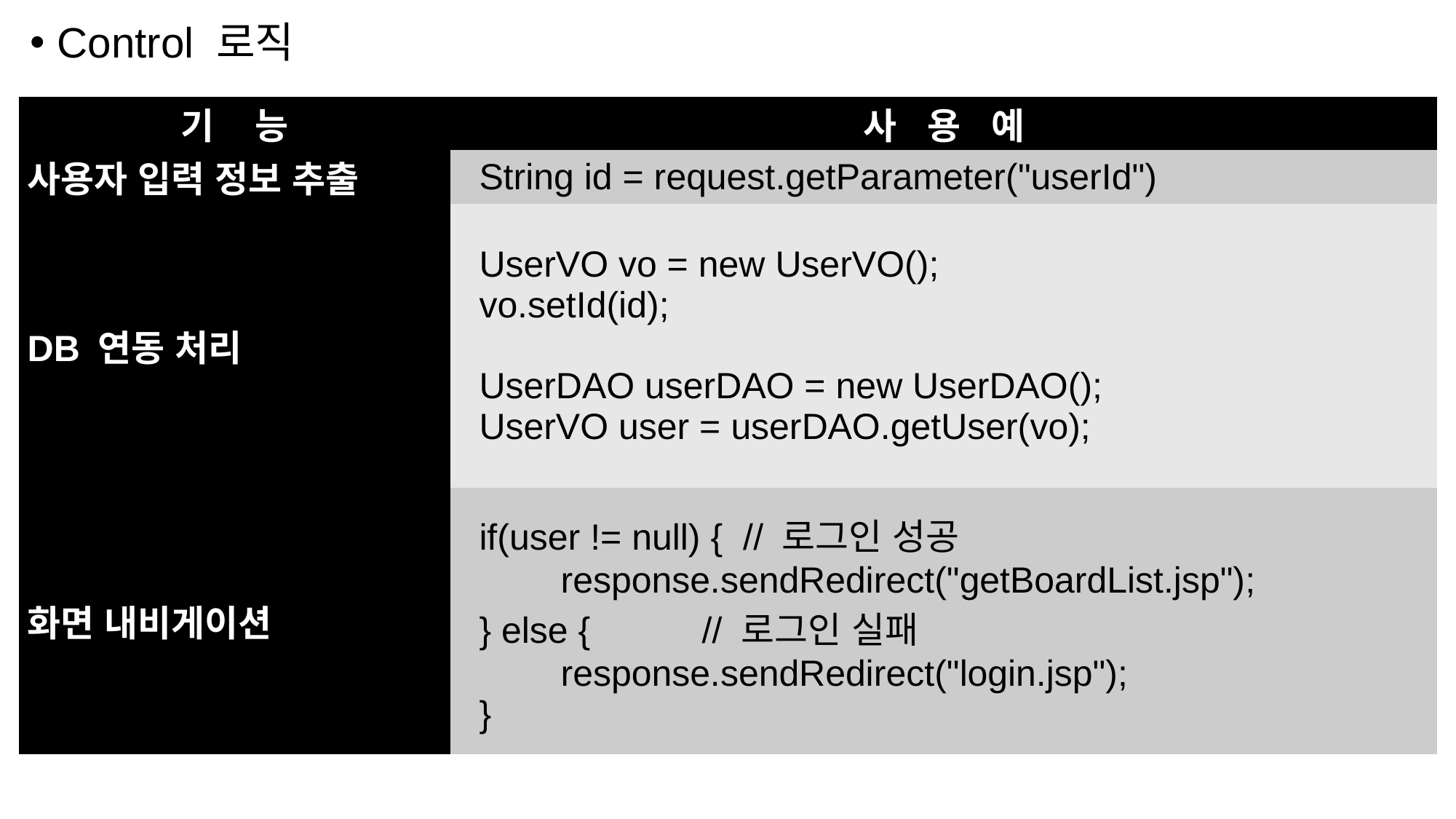

Control 로직
| 기 능 | 사 용 예 |
| --- | --- |
| 사용자 입력 정보 추출 | String id = request.getParameter("userId") |
| DB 연동 처리 | UserVO vo = new UserVO(); vo.setId(id); UserDAO userDAO = new UserDAO(); UserVO user = userDAO.getUser(vo); |
| 화면 내비게이션 | if(user != null) { // 로그인 성공 response.sendRedirect("getBoardList.jsp"); } else { // 로그인 실패 response.sendRedirect("login.jsp"); } |